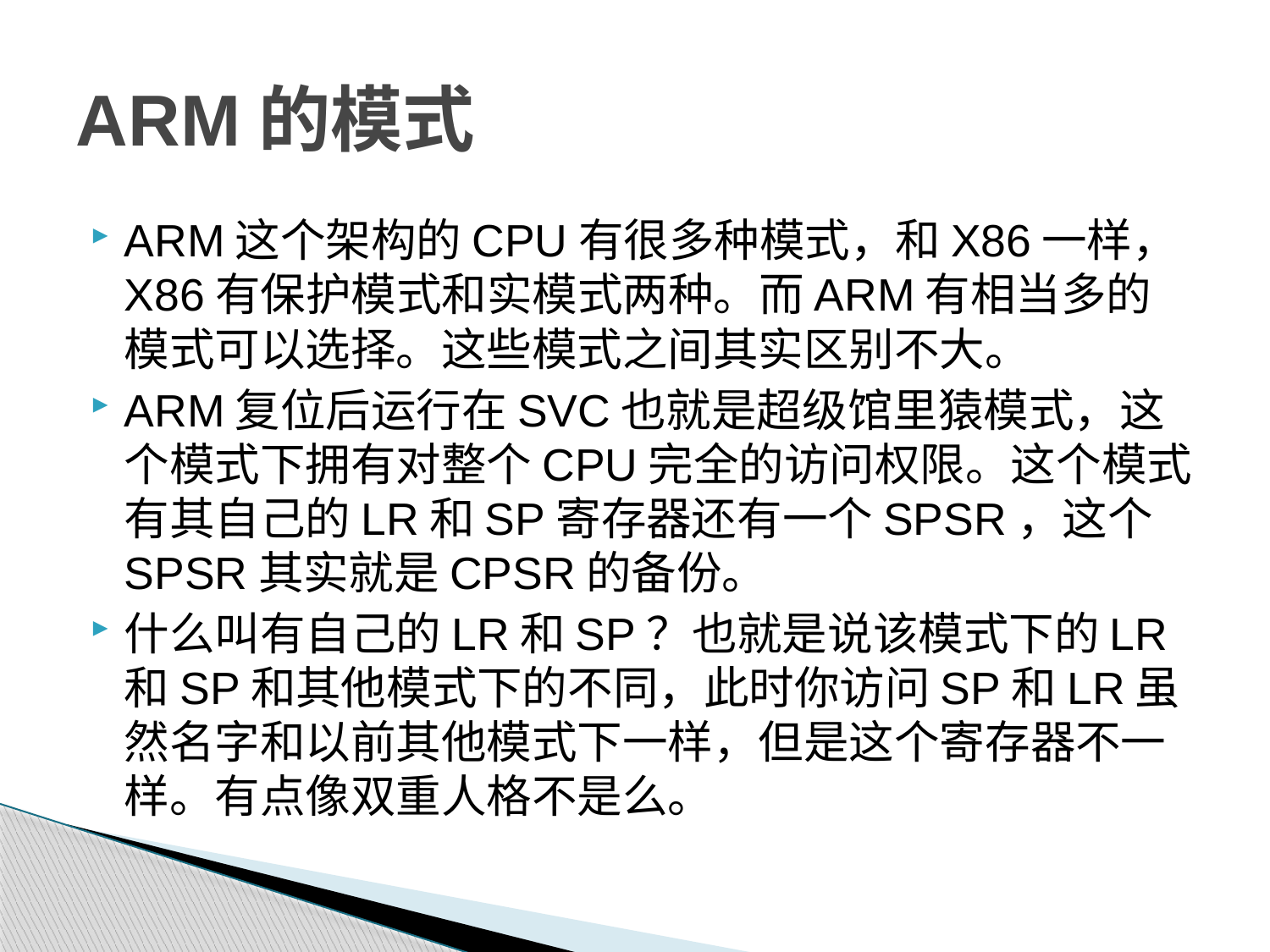

# ARM的模式
ARM这个架构的CPU有很多种模式，和X86一样，X86有保护模式和实模式两种。而ARM有相当多的模式可以选择。这些模式之间其实区别不大。
ARM复位后运行在SVC也就是超级馆里猿模式，这个模式下拥有对整个CPU完全的访问权限。这个模式有其自己的LR和SP寄存器还有一个SPSR，这个SPSR其实就是CPSR的备份。
什么叫有自己的LR和SP？也就是说该模式下的LR和SP和其他模式下的不同，此时你访问SP和LR虽然名字和以前其他模式下一样，但是这个寄存器不一样。有点像双重人格不是么。